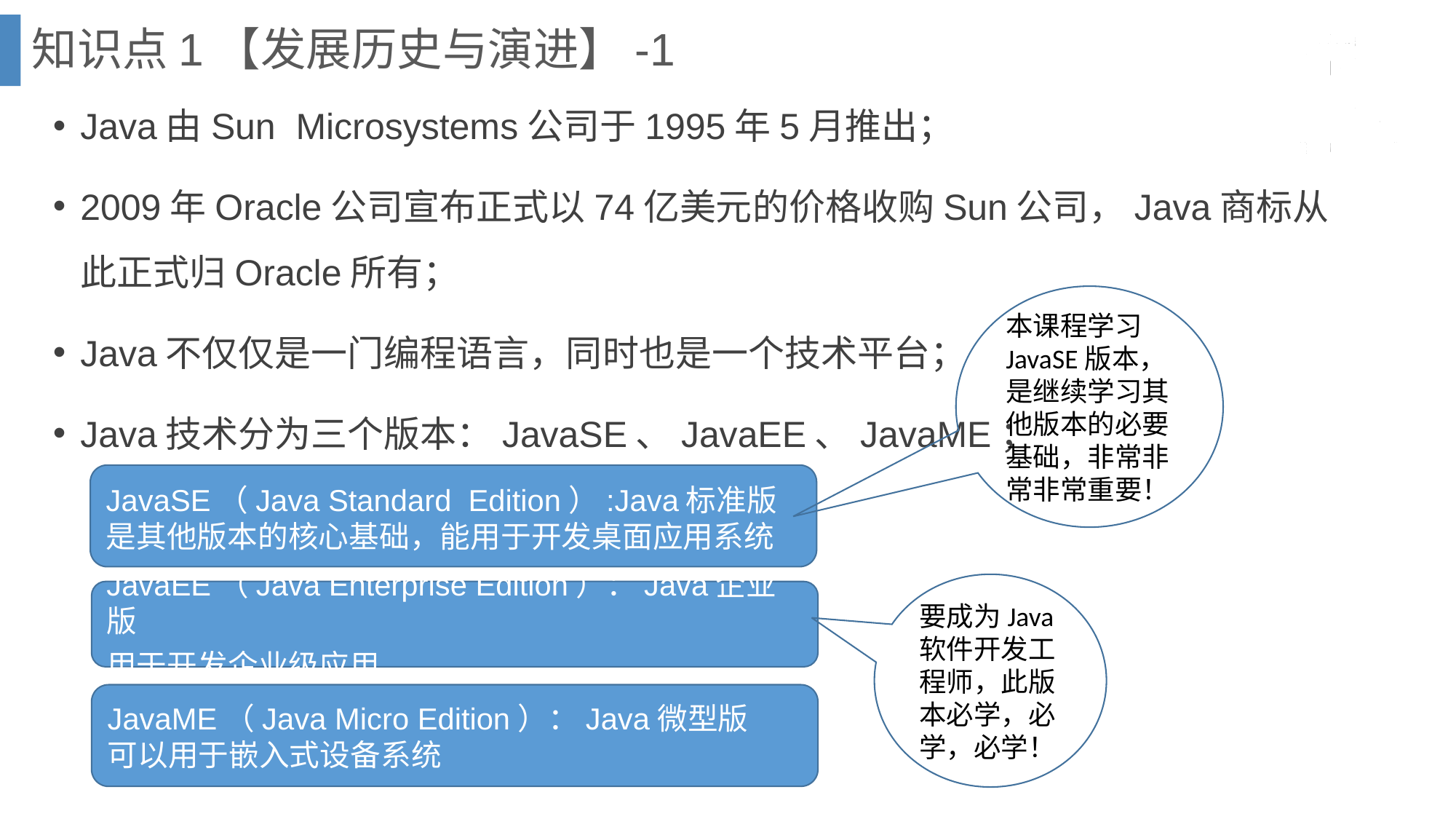

知识点1【发展历史与演进】-1
Java由Sun  Microsystems公司于1995年5月推出；
2009年Oracle公司宣布正式以74亿美元的价格收购Sun公司，Java商标从此正式归Oracle所有；
Java不仅仅是一门编程语言，同时也是一个技术平台；
Java技术分为三个版本：JavaSE、JavaEE、JavaME；
本课程学习JavaSE版本，是继续学习其他版本的必要基础，非常非常非常重要！

JavaSE（Java Standard  Edition）:Java标准版
是其他版本的核心基础，能用于开发桌面应用系统

要成为Java软件开发工程师，此版本必学，必学，必学！
JavaEE（Java Enterprise Edition）：Java企业版
用于开发企业级应用
JavaME（Java Micro Edition）：Java微型版
可以用于嵌入式设备系统